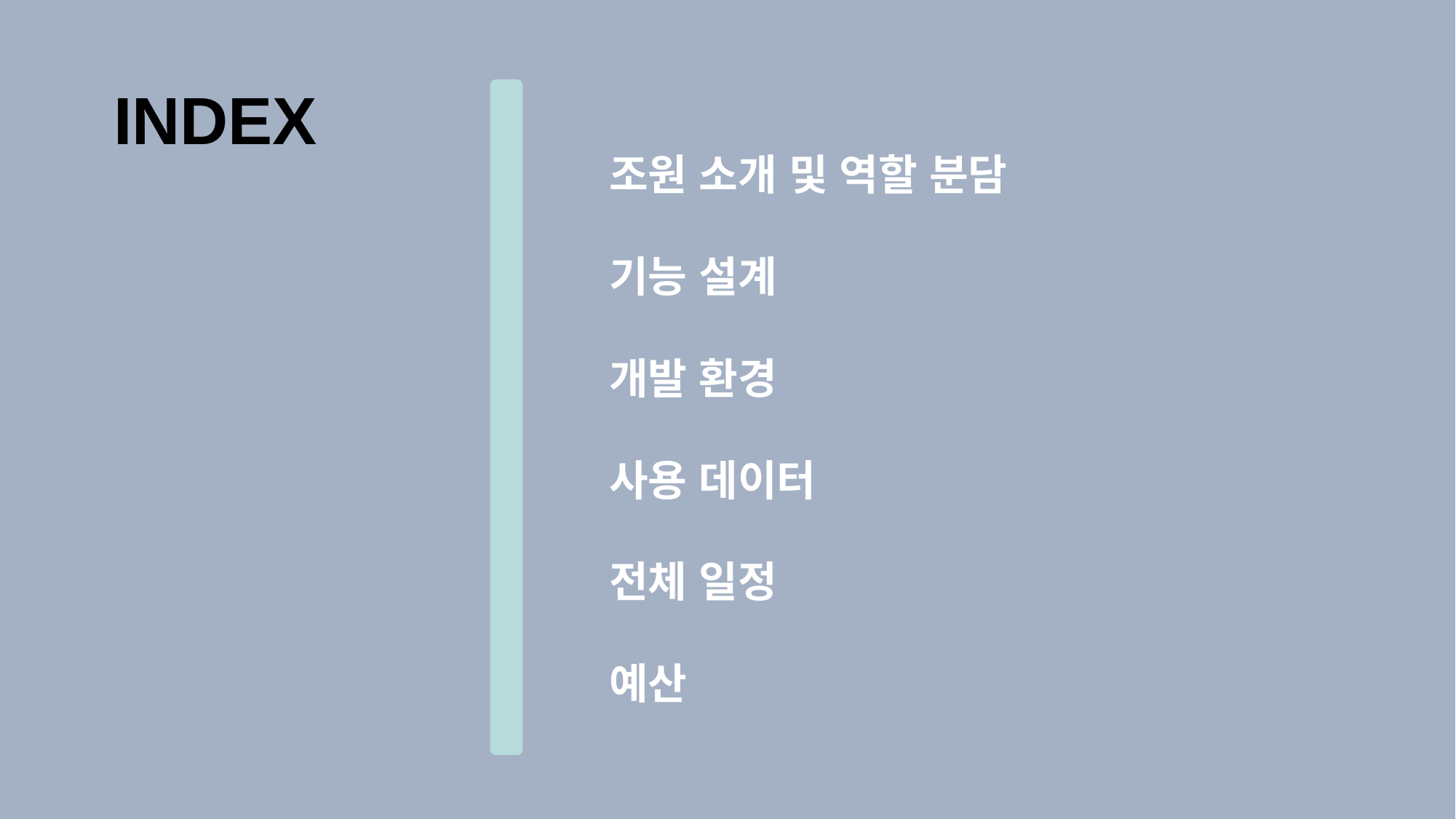

INDEX

조원 소개 및 역할 분담
기능 설계
개발 환경
사용 데이터
전체 일정
예산